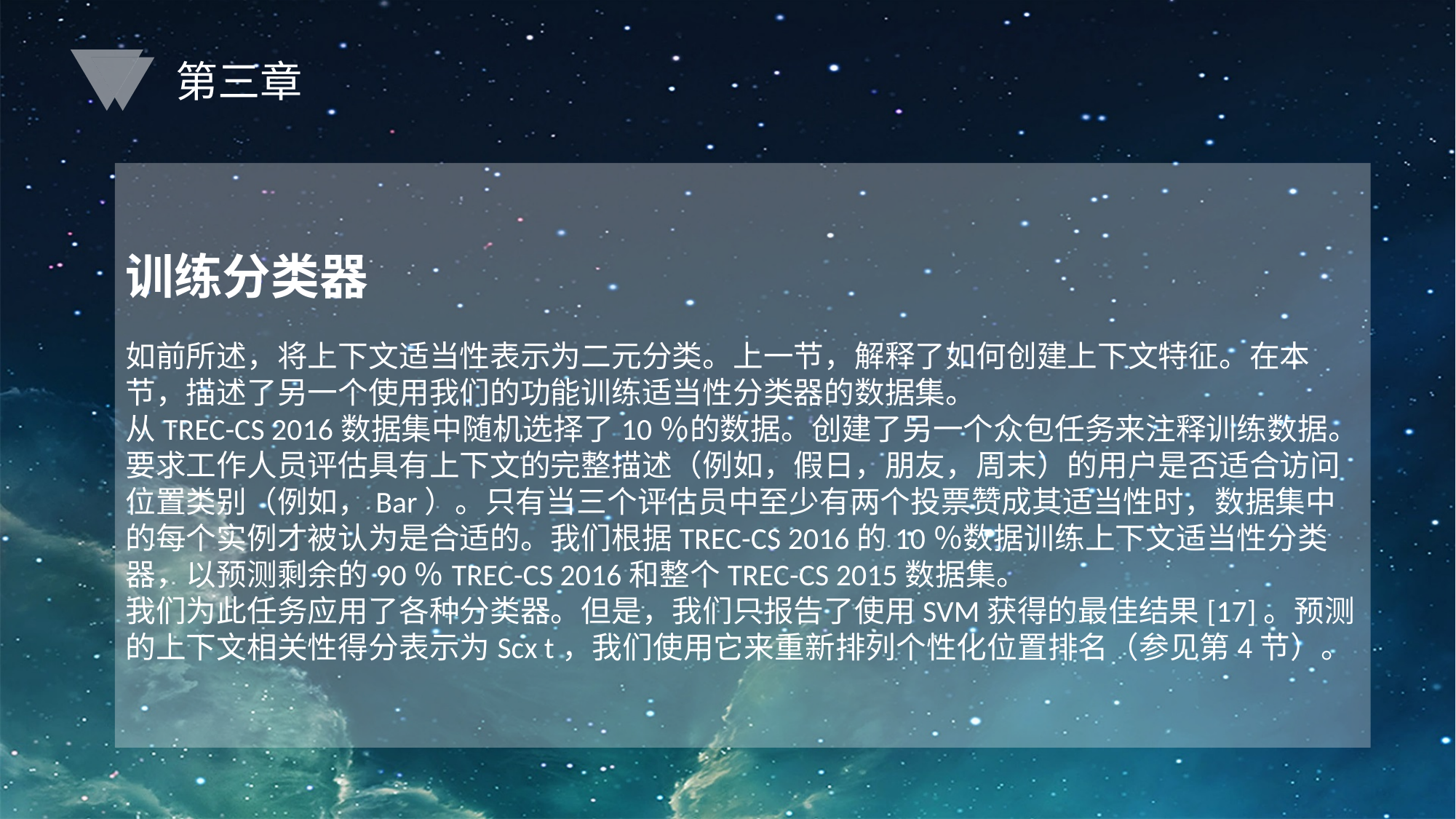

第三章

训练分类器
如前所述，将上下文适当性表示为二元分类。上一节，解释了如何创建上下文特征。在本节，描述了另一个使用我们的功能训练适当性分类器的数据集。
从TREC-CS 2016数据集中随机选择了10％的数据。创建了另一个众包任务来注释训练数据。要求工作人员评估具有上下文的完整描述（例如，假日，朋友，周末）的用户是否适合访问位置类别（例如，Bar）。只有当三个评估员中至少有两个投票赞成其适当性时，数据集中的每个实例才被认为是合适的。我们根据TREC-CS 2016的10％数据训练上下文适当性分类器，以预测剩余的90％TREC-CS 2016和整个TREC-CS 2015数据集。
我们为此任务应用了各种分类器。但是，我们只报告了使用SVM获得的最佳结果[17]。预测的上下文相关性得分表示为Scx t，我们使用它来重新排列个性化位置排名（参见第4节）。